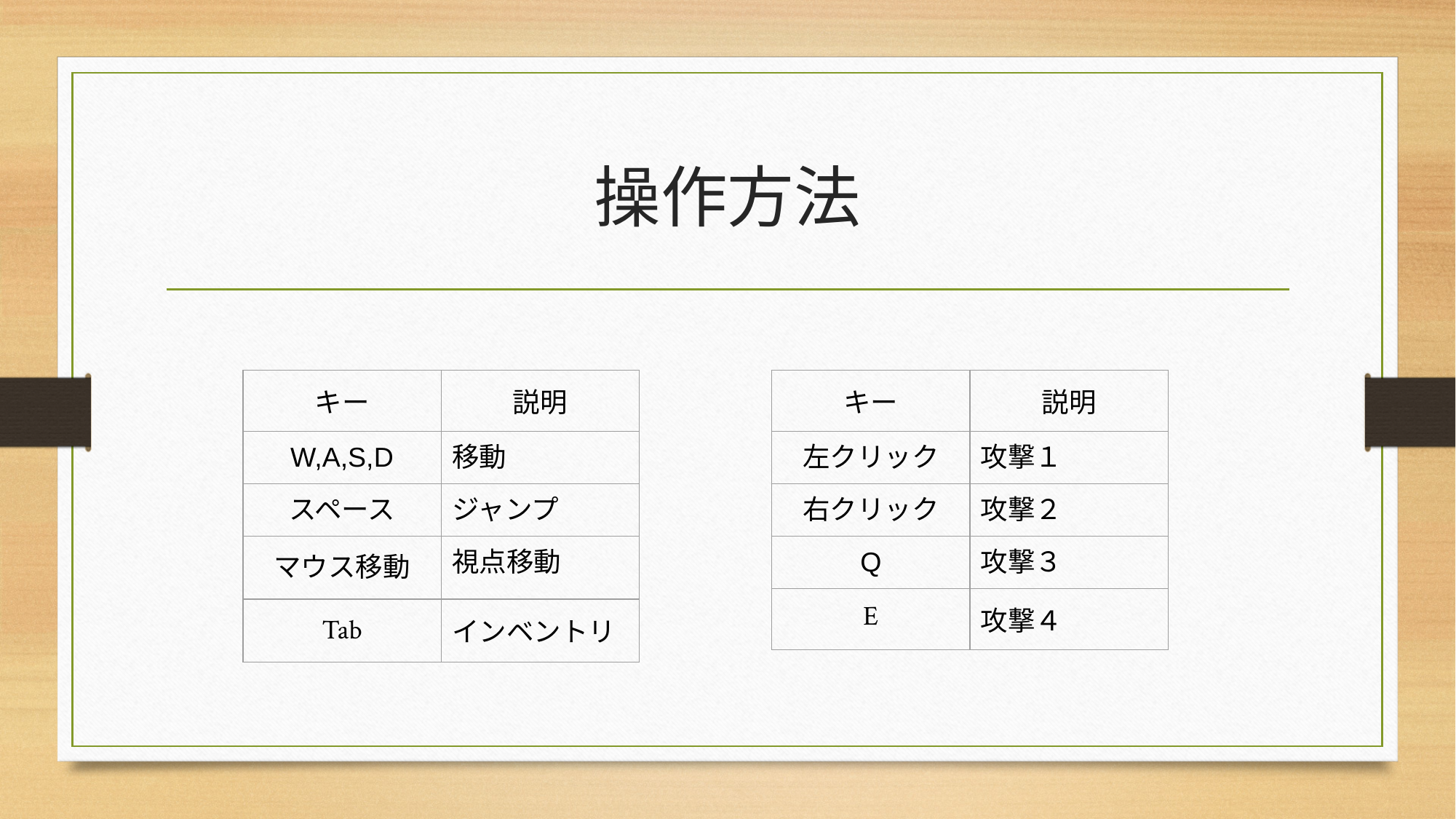

# 操作方法

| キー | 説明 |
| --- | --- |
| W,A,S,D | 移動 |
| スペース | ジャンプ |
| マウス移動 | 視点移動 |
| Tab | インベントリ |
| キー | 説明 |
| --- | --- |
| 左クリック | 攻撃１ |
| 右クリック | 攻撃２ |
| Q | 攻撃３ |
| E | 攻撃４ |